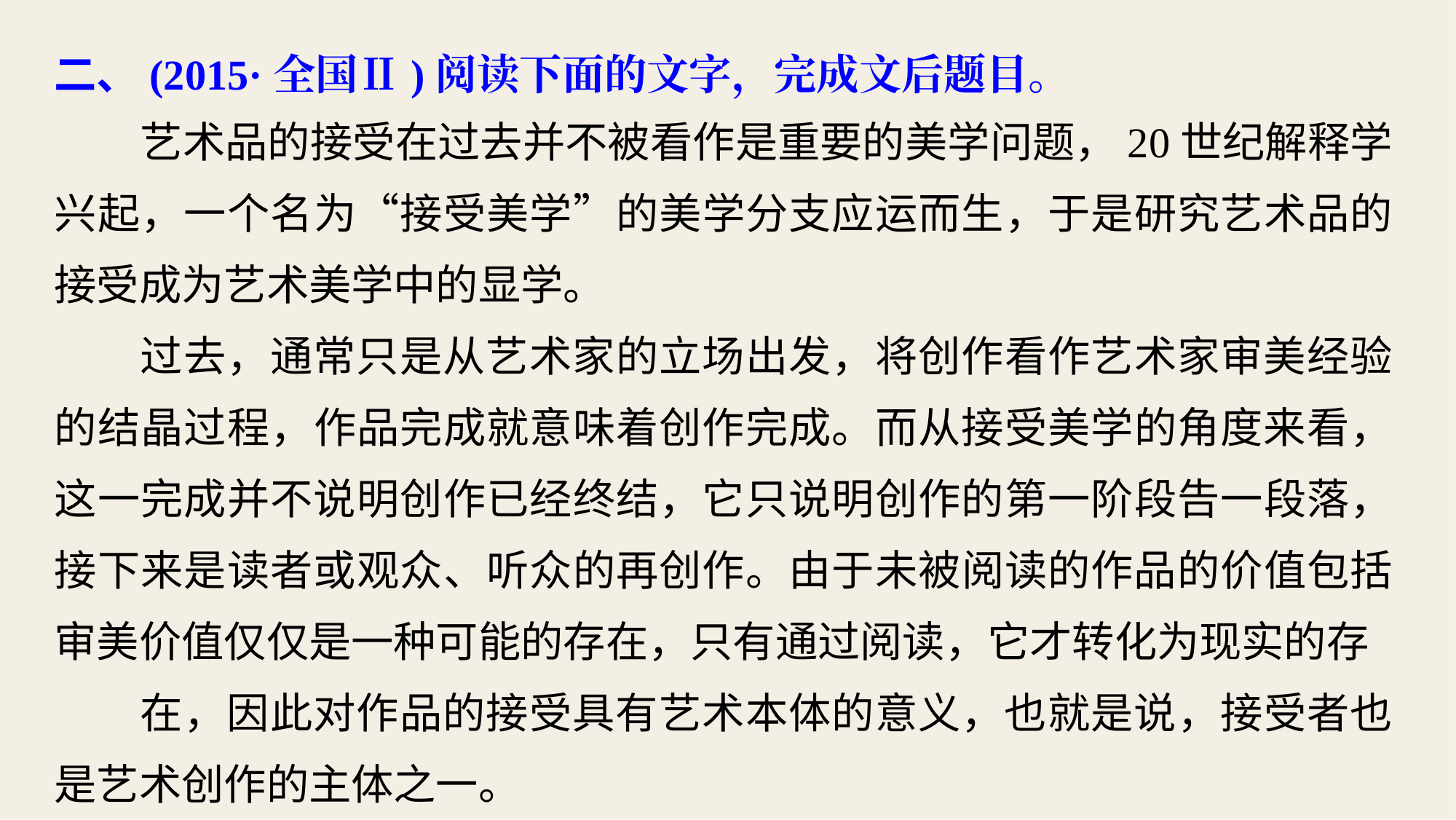

二、(2015·全国Ⅱ)阅读下面的文字，完成文后题目。
艺术品的接受在过去并不被看作是重要的美学问题，20世纪解释学兴起，一个名为“接受美学”的美学分支应运而生，于是研究艺术品的接受成为艺术美学中的显学。
过去，通常只是从艺术家的立场出发，将创作看作艺术家审美经验的结晶过程，作品完成就意味着创作完成。而从接受美学的角度来看，这一完成并不说明创作已经终结，它只说明创作的第一阶段告一段落，接下来是读者或观众、听众的再创作。由于未被阅读的作品的价值包括审美价值仅仅是一种可能的存在，只有通过阅读，它才转化为现实的存
在，因此对作品的接受具有艺术本体的意义，也就是说，接受者也是艺术创作的主体之一。